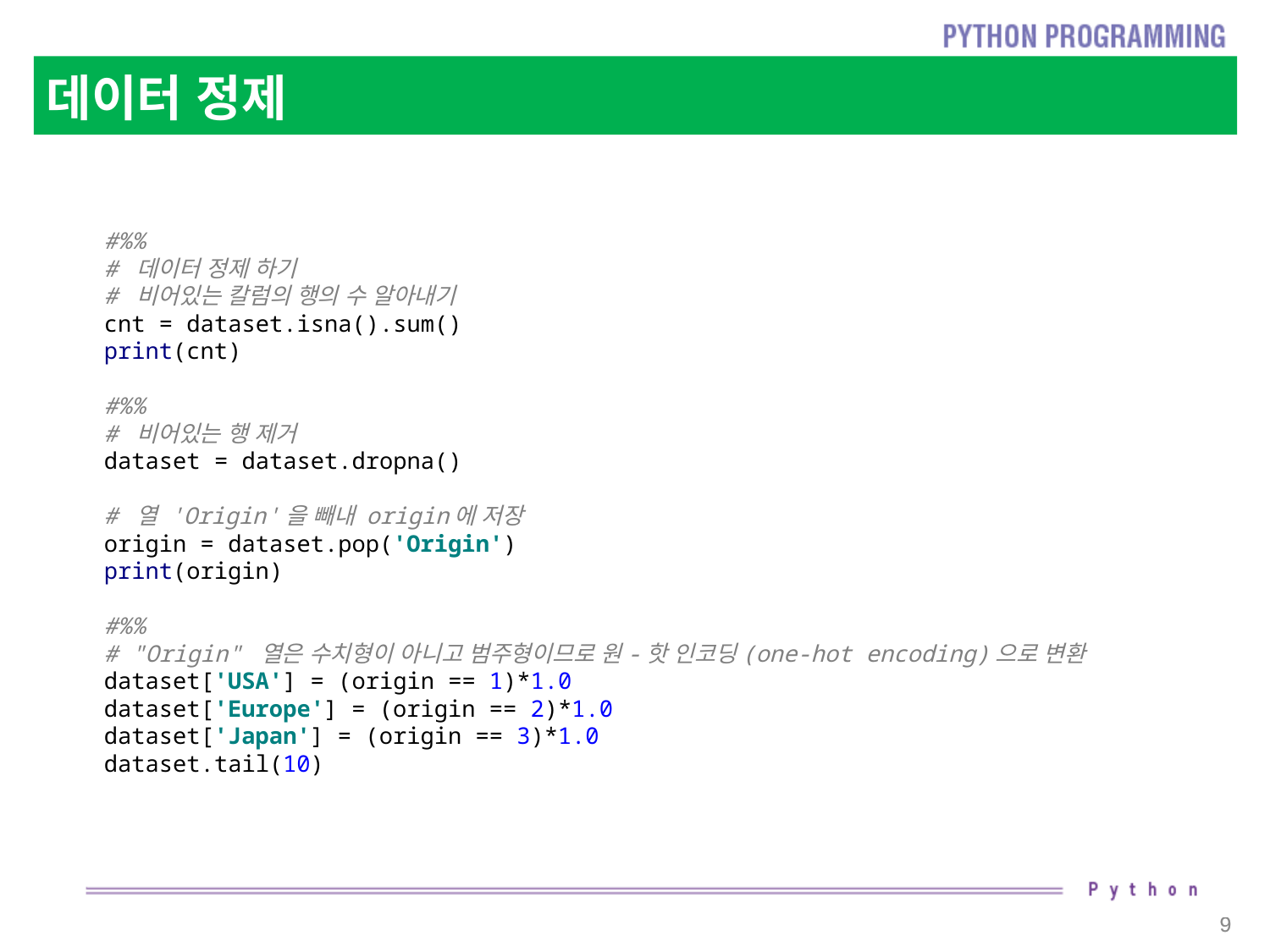

# 데이터 정제

#%%
# 데이터 정제 하기
# 비어있는 칼럼의 행의 수 알아내기
cnt = dataset.isna().sum()
print(cnt)
#%%
# 비어있는 행 제거
dataset = dataset.dropna()
# 열 'Origin'을 빼내 origin에 저장
origin = dataset.pop('Origin')
print(origin)
#%%
# "Origin" 열은 수치형이 아니고 범주형이므로 원-핫 인코딩(one-hot encoding)으로 변환
dataset['USA'] = (origin == 1)*1.0
dataset['Europe'] = (origin == 2)*1.0
dataset['Japan'] = (origin == 3)*1.0
dataset.tail(10)
9